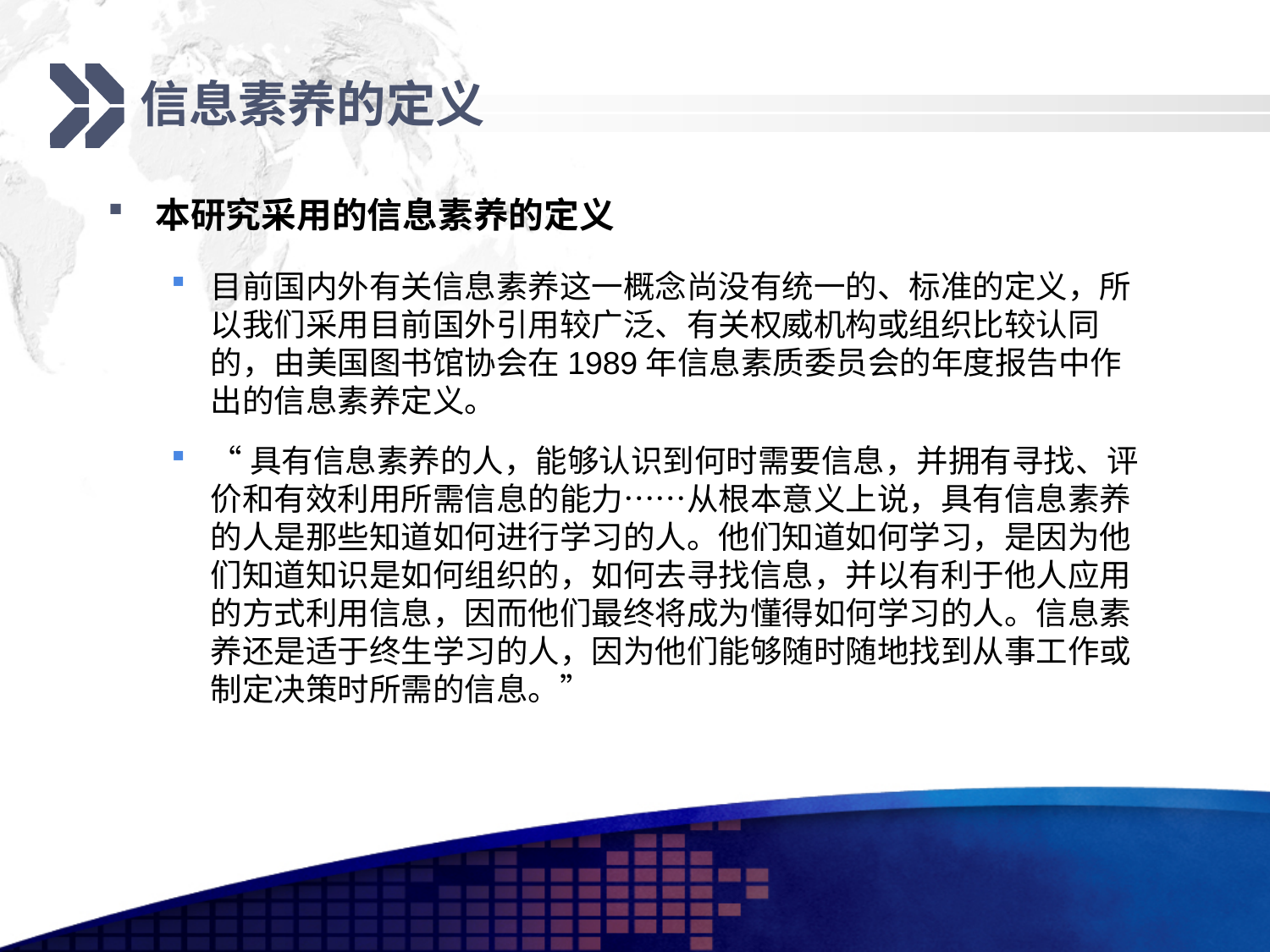

# 信息素养的定义
本研究采用的信息素养的定义
目前国内外有关信息素养这一概念尚没有统一的、标准的定义，所以我们采用目前国外引用较广泛、有关权威机构或组织比较认同的，由美国图书馆协会在1989年信息素质委员会的年度报告中作出的信息素养定义。
“具有信息素养的人，能够认识到何时需要信息，并拥有寻找、评价和有效利用所需信息的能力……从根本意义上说，具有信息素养的人是那些知道如何进行学习的人。他们知道如何学习，是因为他们知道知识是如何组织的，如何去寻找信息，并以有利于他人应用的方式利用信息，因而他们最终将成为懂得如何学习的人。信息素养还是适于终生学习的人，因为他们能够随时随地找到从事工作或制定决策时所需的信息。”